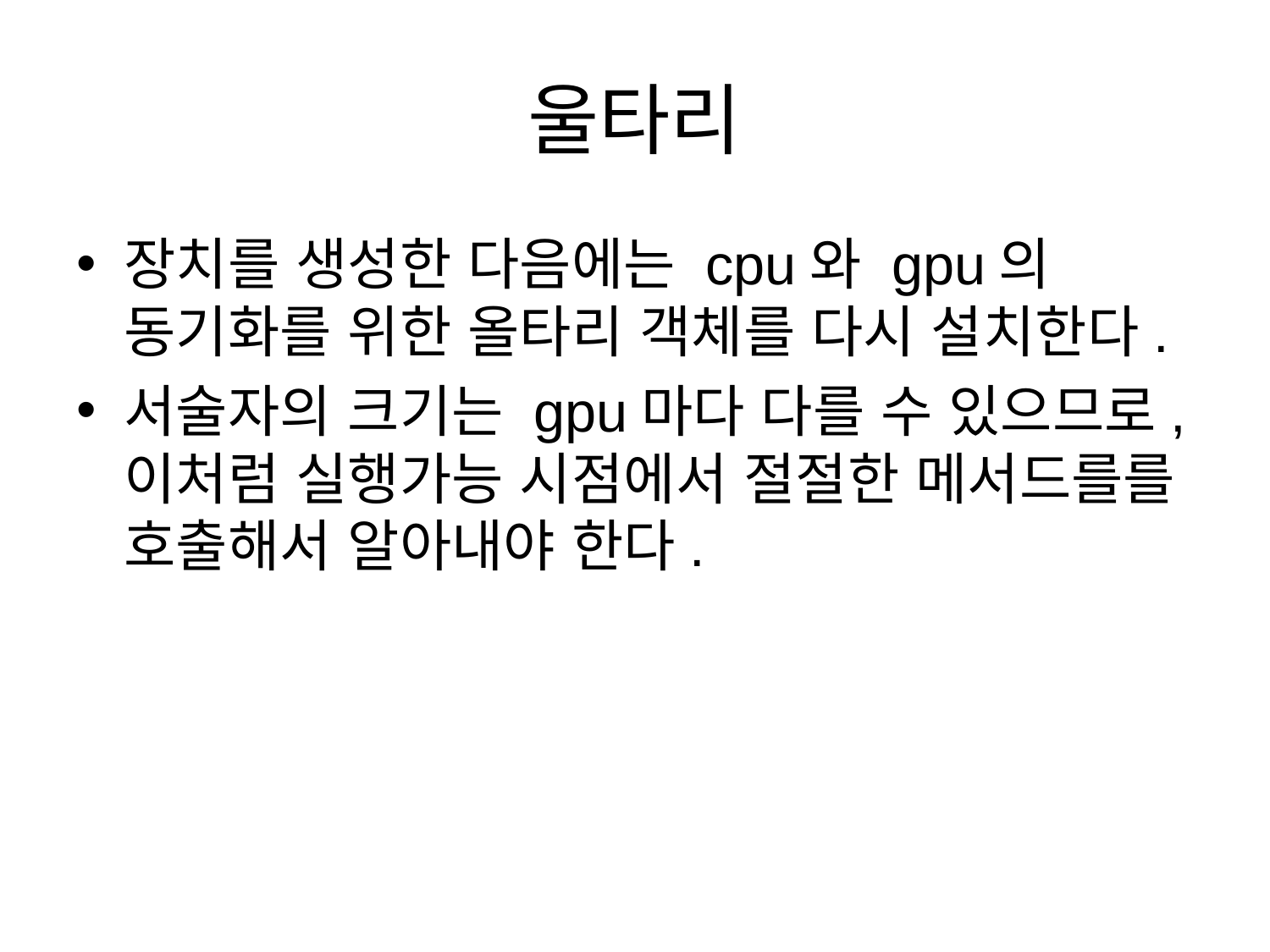

# 울타리
장치를 생성한 다음에는 cpu와 gpu의 동기화를 위한 올타리 객체를 다시 설치한다.
서술자의 크기는 gpu마다 다를 수 있으므로, 이처럼 실행가능 시점에서 절절한 메서드를를 호출해서 알아내야 한다.